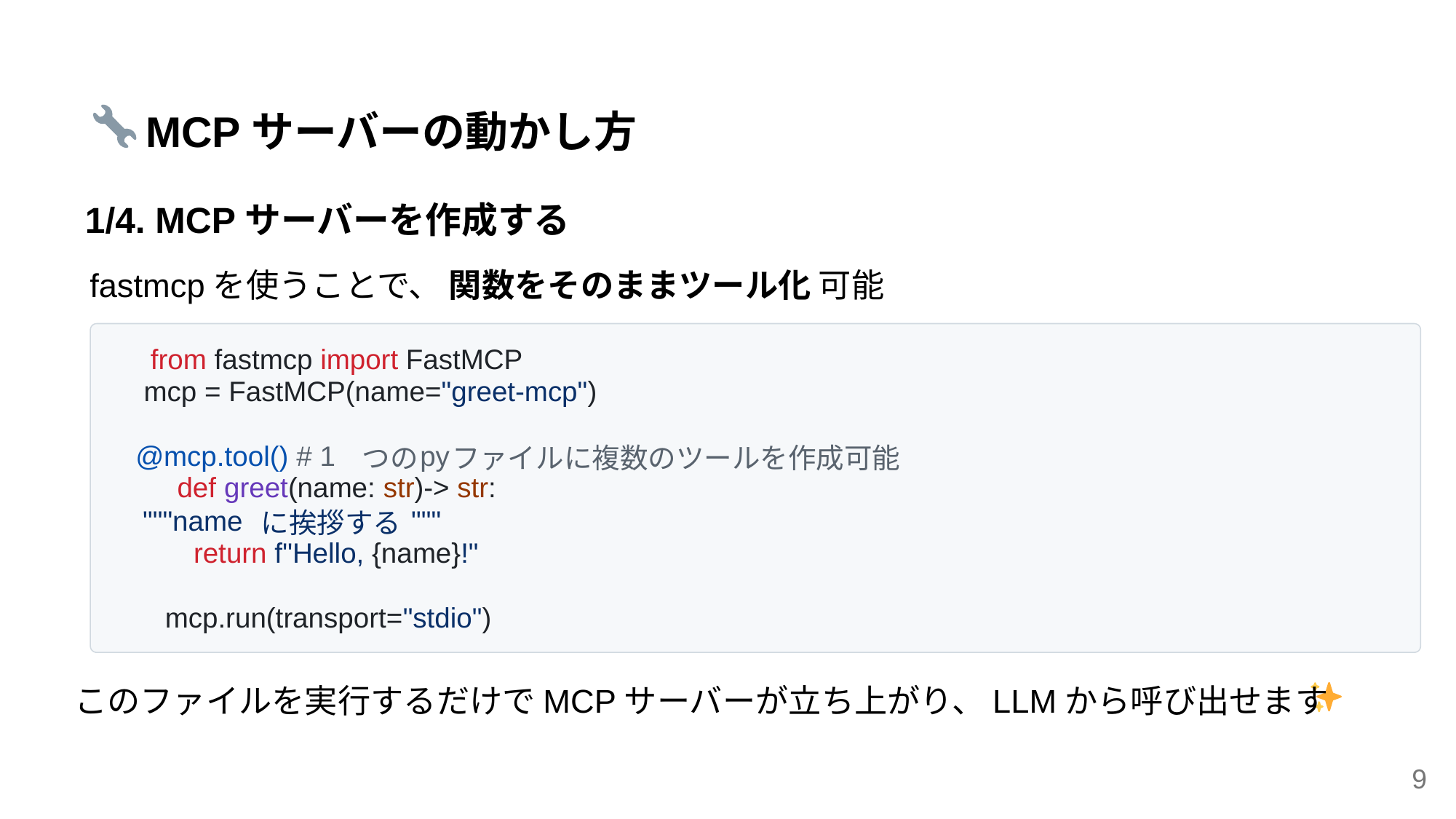

MCPサーバーの動かし方

1/4. MCPサーバーを作成する
fastmcpを使うことで、 関数をそのままツール化 可能

from fastmcp import FastMCP
mcp = FastMCP(name="greet-mcp")
@mcp.tool() # 1
py
つの
ファイルに複数のツールを作成可能
def greet(name: str)-> str:
  """name
"""
に挨拶する
  return f"Hello, {name}!"
mcp.run(transport="stdio")
このファイルを実行するだけでMCPサーバーが立ち上がり、LLMから呼び出せます

9